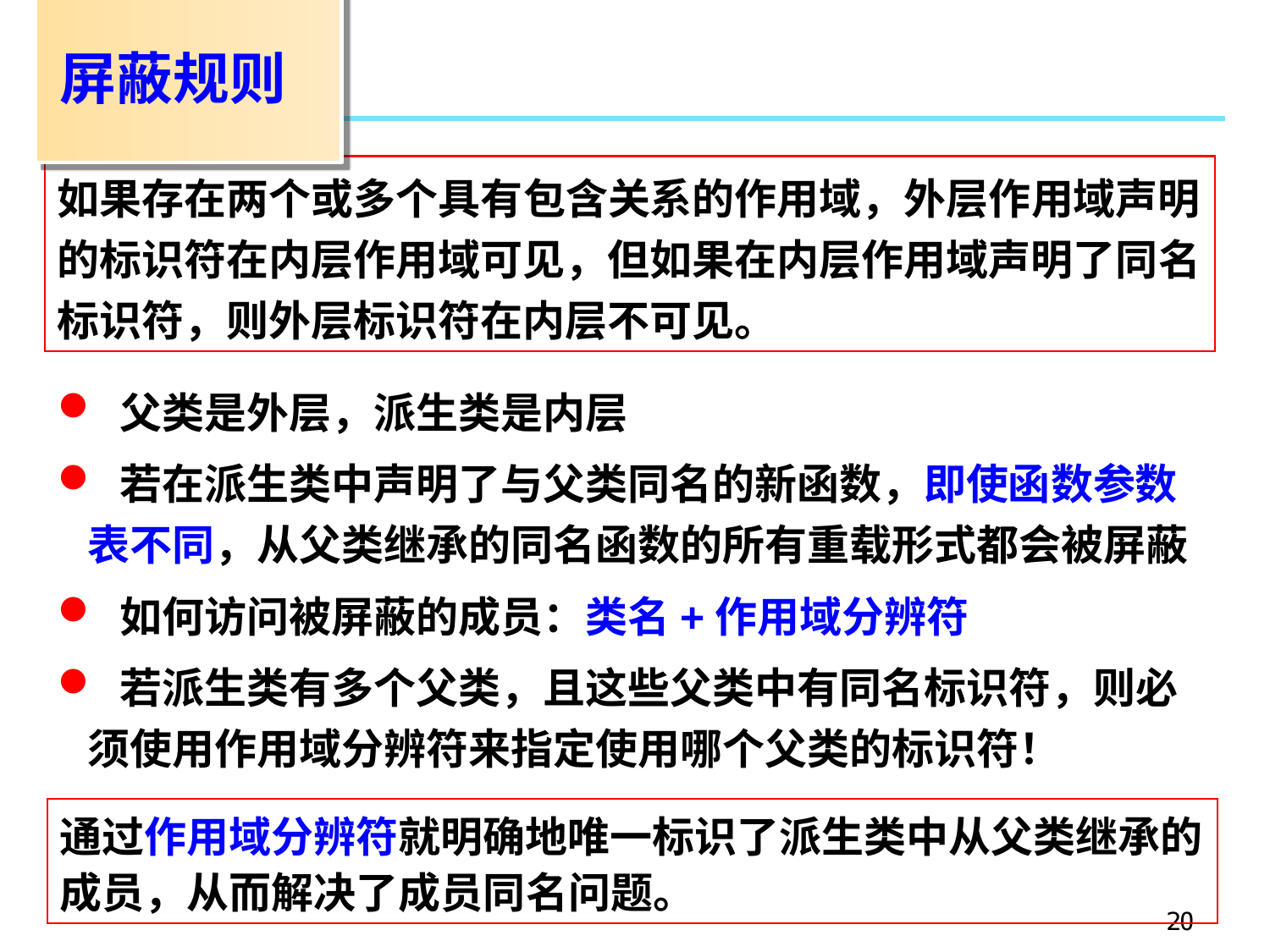

# 屏蔽规则
如果存在两个或多个具有包含关系的作用域，外层作用域声明的标识符在内层作用域可见，但如果在内层作用域声明了同名标识符，则外层标识符在内层不可见。
 父类是外层，派生类是内层
 若在派生类中声明了与父类同名的新函数，即使函数参数表不同，从父类继承的同名函数的所有重载形式都会被屏蔽
 如何访问被屏蔽的成员：类名+作用域分辨符
 若派生类有多个父类，且这些父类中有同名标识符，则必须使用作用域分辨符来指定使用哪个父类的标识符！
通过作用域分辨符就明确地唯一标识了派生类中从父类继承的成员，从而解决了成员同名问题。
20